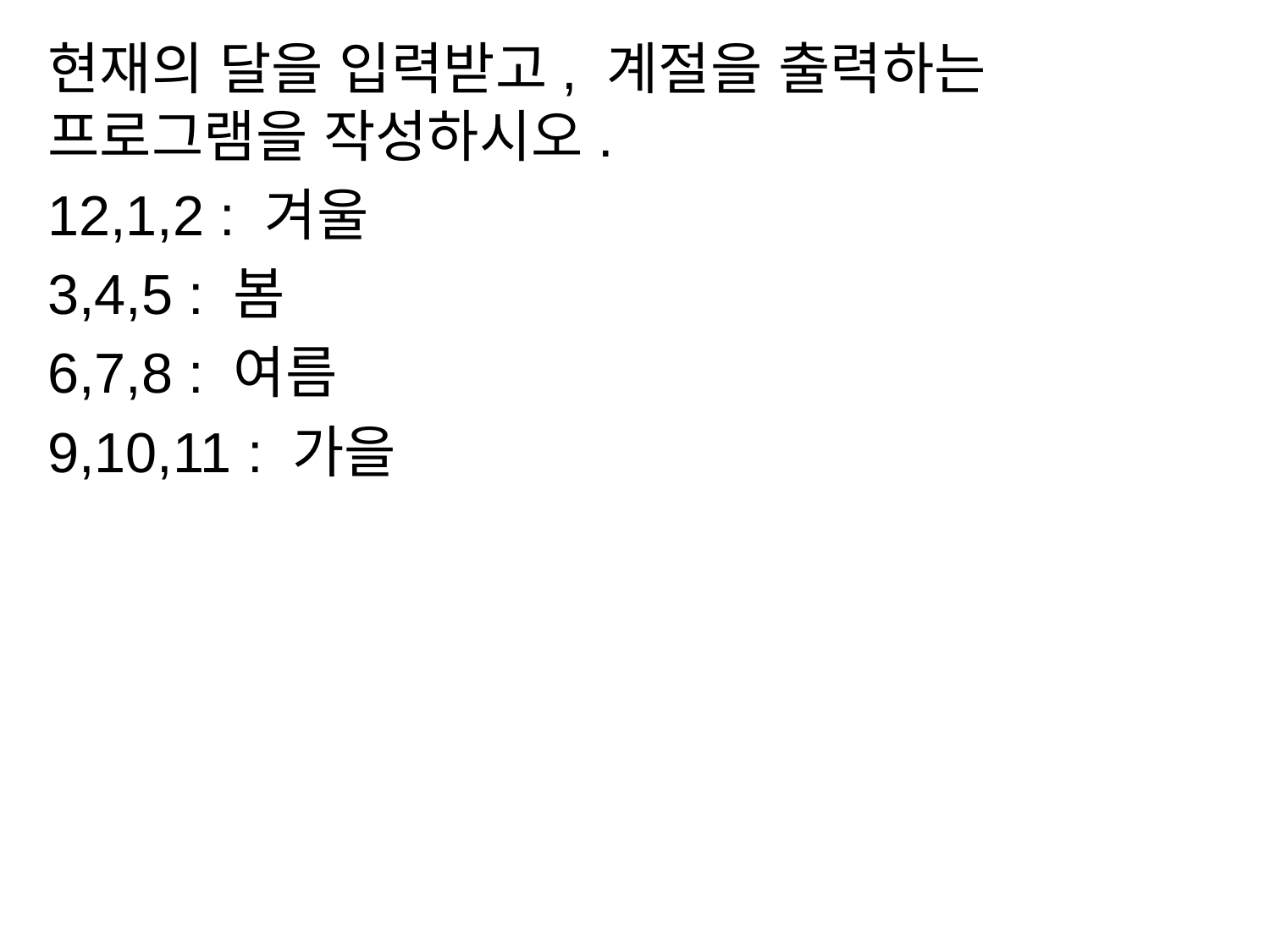

현재의 달을 입력받고, 계절을 출력하는 프로그램을 작성하시오.
12,1,2 : 겨울
3,4,5 : 봄
6,7,8 : 여름
9,10,11 : 가을